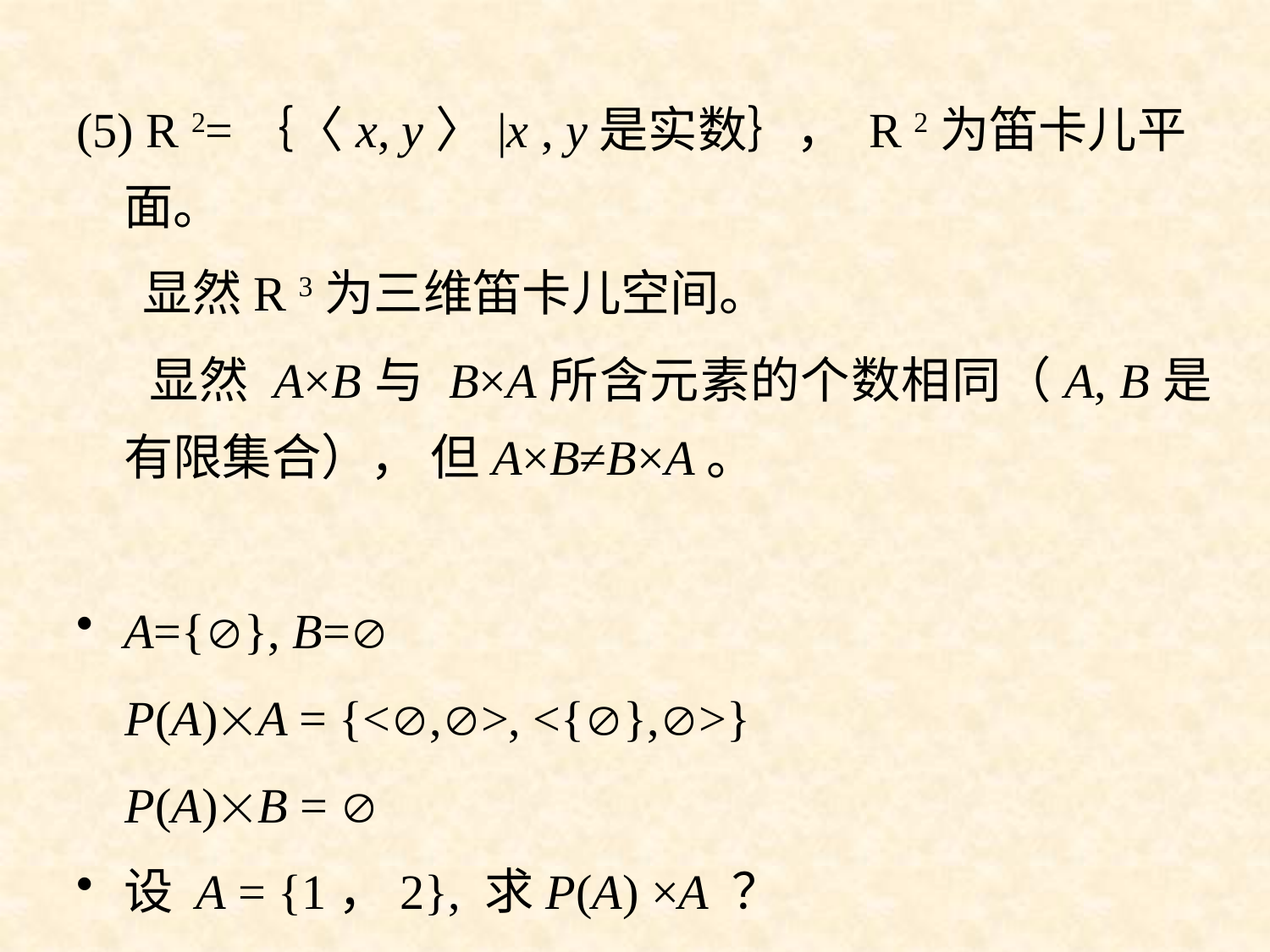

(5) R 2=｛〈x, y〉|x , y是实数｝， R 2为笛卡儿平面。
     显然R 3为三维笛卡儿空间。
     显然 A×B与 B×A所含元素的个数相同（A, B是有限集合）， 但A×B≠B×A。

A={∅}, B=∅
    P(A)×A = {<∅,∅>, <{∅},∅>}
    P(A)×B = ∅
设 A = {1，2}, 求P(A) ×A ？